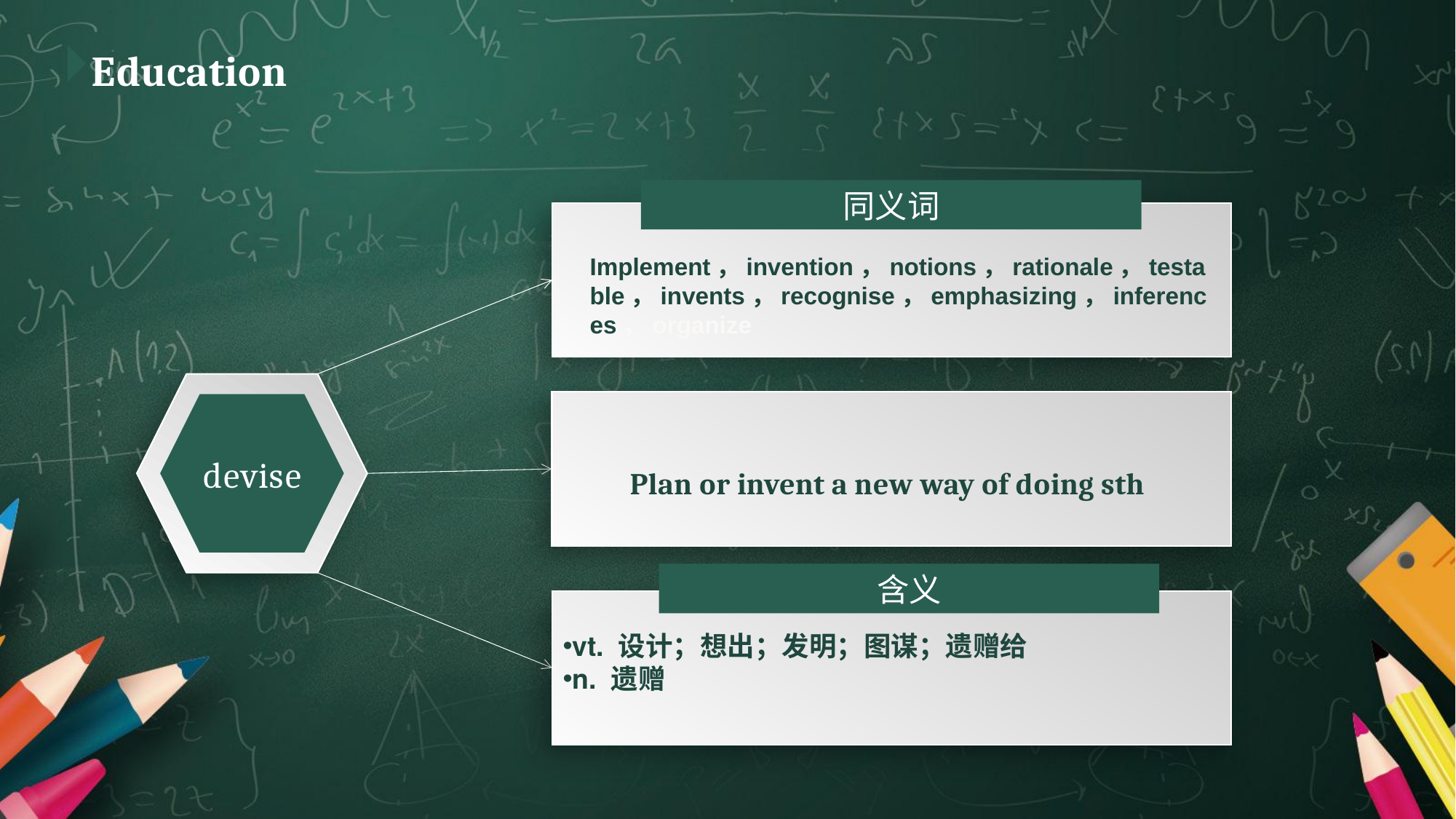

Education

同义词

Implement，invention，notions，rationale，testable，invents，recognise，emphasizing，inferences，organize

devise

Plan or invent a new way of doing sth

含义

vt. 设计；想出；发明；图谋；遗赠给
n. 遗赠